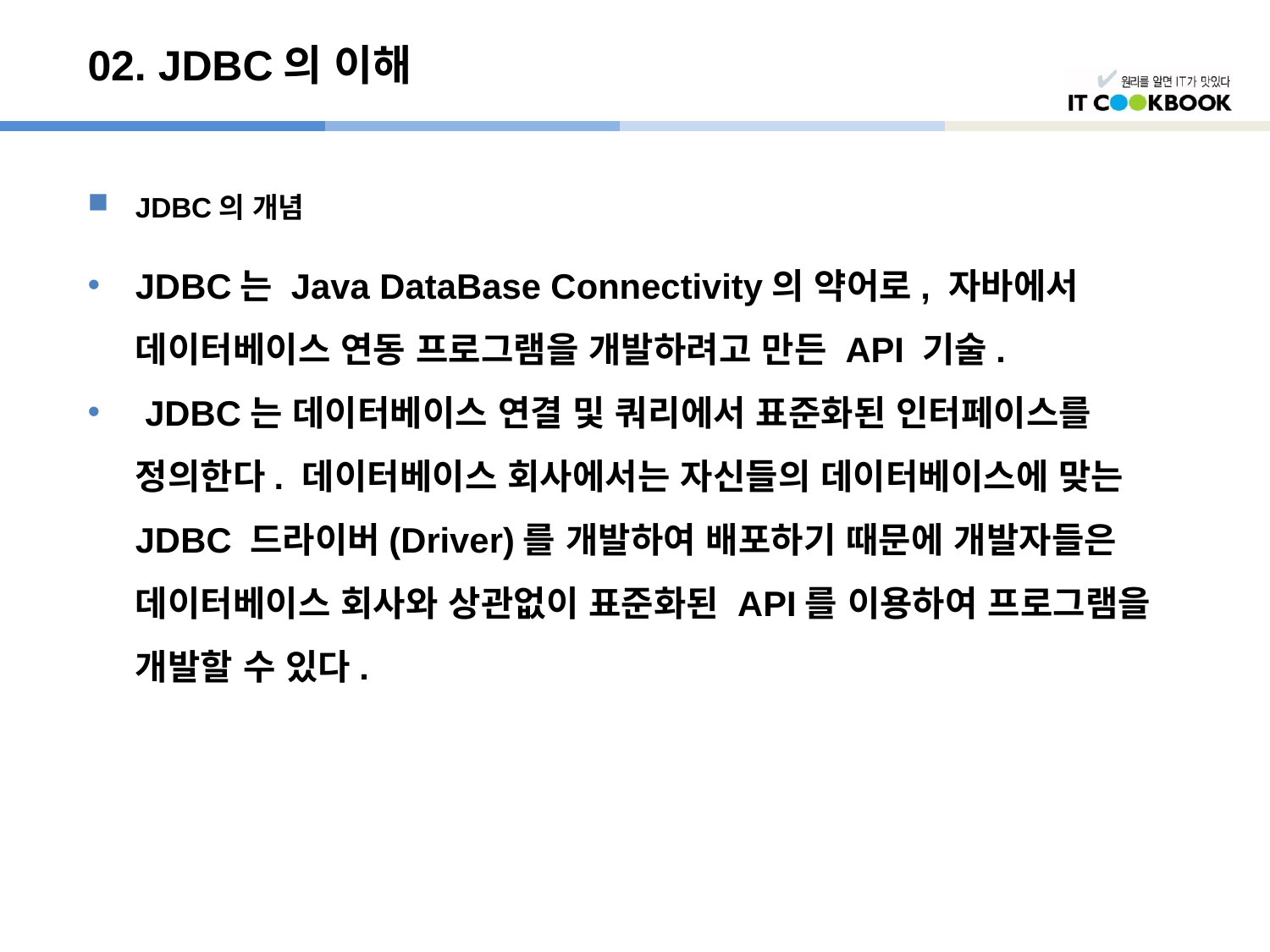

# 02. JDBC의 이해
JDBC의 개념
JDBC는 Java DataBase Connectivity의 약어로, 자바에서 데이터베이스 연동 프로그램을 개발하려고 만든 API 기술.
 JDBC는 데이터베이스 연결 및 쿼리에서 표준화된 인터페이스를 정의한다. 데이터베이스 회사에서는 자신들의 데이터베이스에 맞는 JDBC 드라이버(Driver)를 개발하여 배포하기 때문에 개발자들은 데이터베이스 회사와 상관없이 표준화된 API를 이용하여 프로그램을 개발할 수 있다.